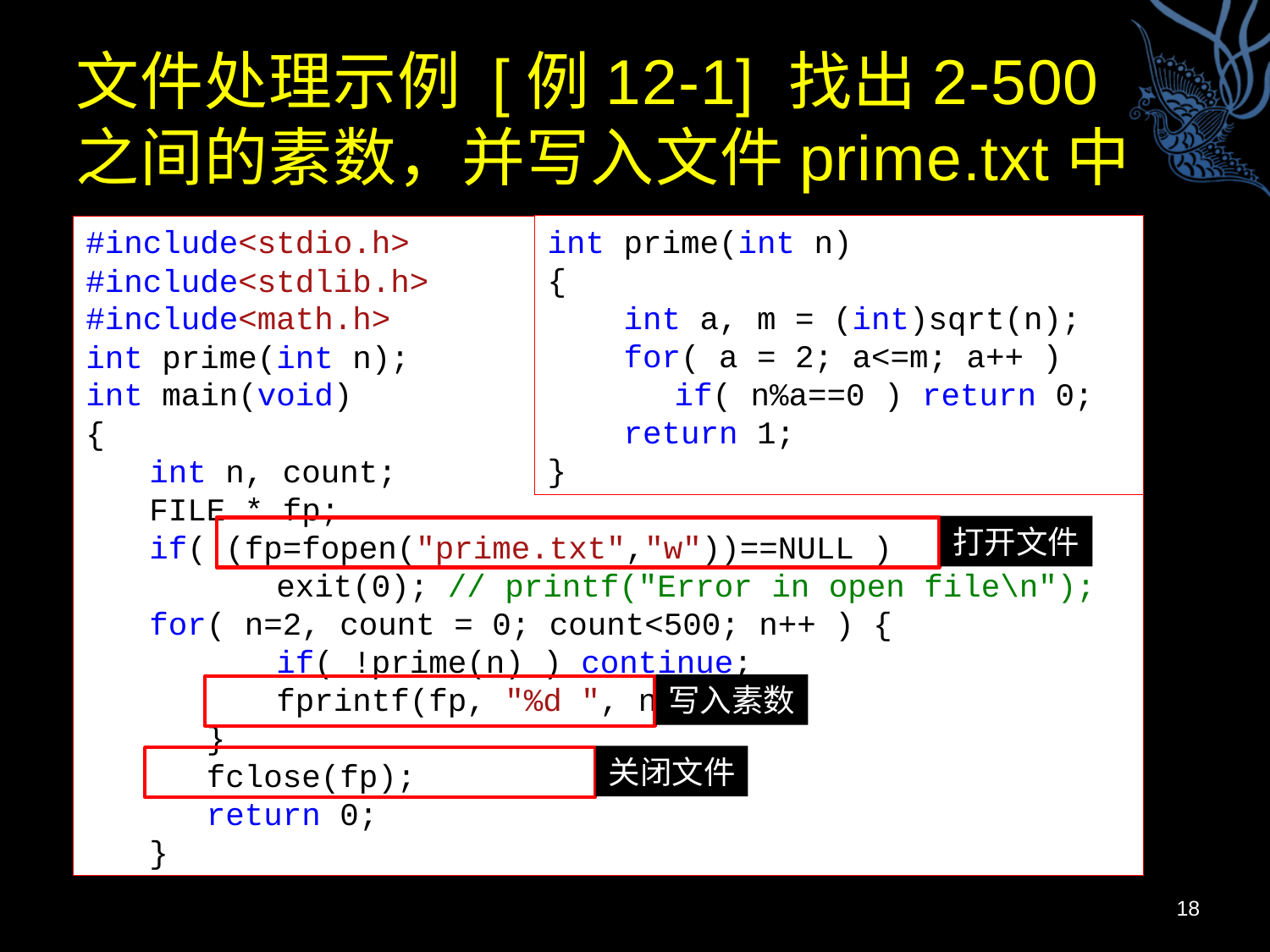

# 文件处理示例 [例12-1] 找出2-500之间的素数，并写入文件prime.txt中
int prime(int n)
{
    int a, m = (int)sqrt(n);
    for( a = 2; a<=m; a++ )
	if( n%a==0 ) return 0;
    return 1;
}
#include<stdio.h>
#include<stdlib.h>
#include<math.h>
int prime(int n);
int main(void)
{
int n, count;
FILE * fp;
if( (fp=fopen("prime.txt","w"))==NULL )
	exit(0); // printf("Error in open file\n");
for( n=2, count = 0; count<500; n++ ) {
	if( !prime(n) ) continue;
	fprintf(fp, "%d ", n);
   }
   fclose(fp);
   return 0;
}
单反
打开文件

写入素数

关闭文件

18